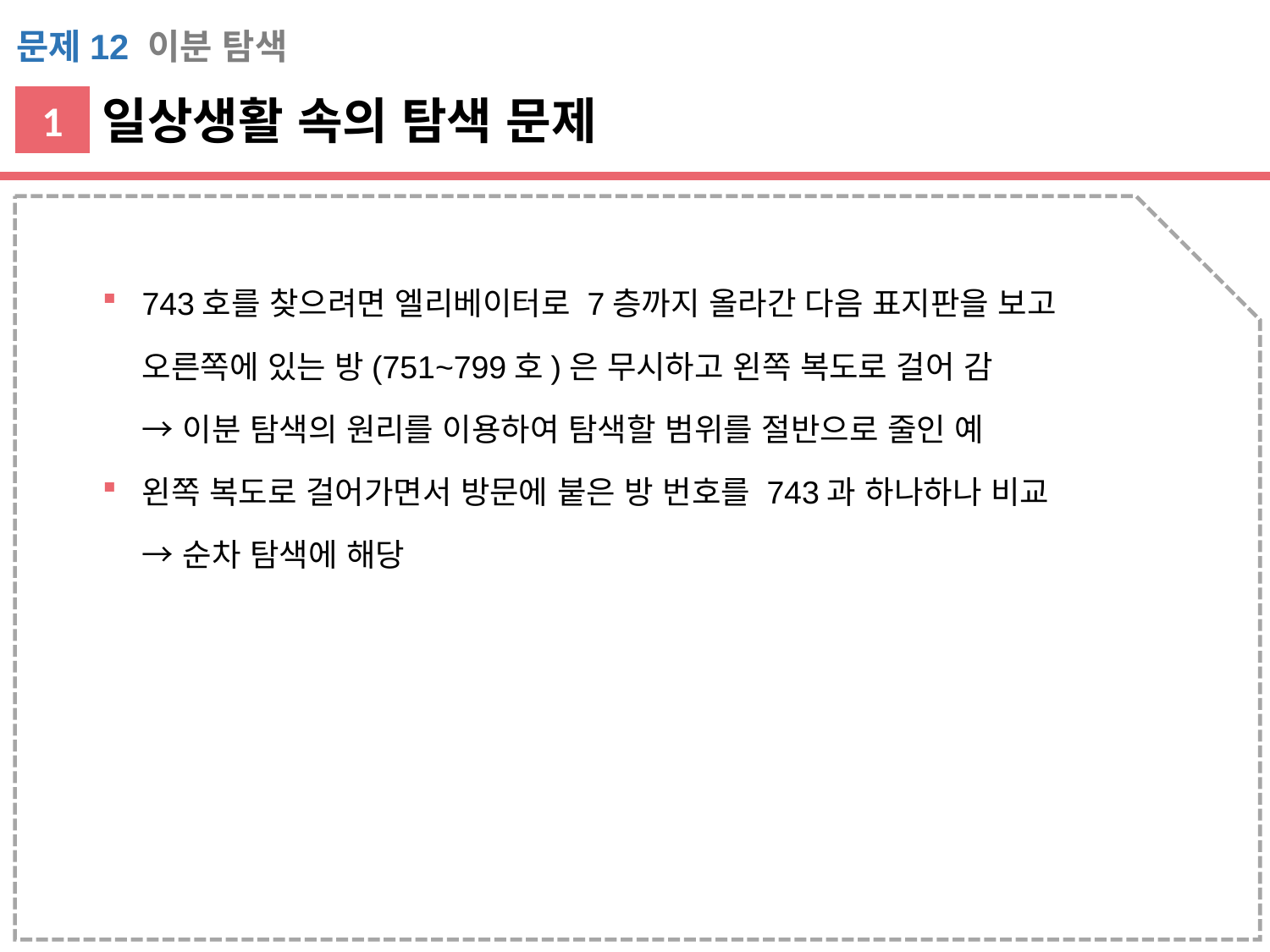

문제12 이분 탐색
일상생활 속의 탐색 문제
1

743호를 찾으려면 엘리베이터로 7층까지 올라간 다음 표지판을 보고
오른쪽에 있는 방(751~799호)은 무시하고 왼쪽 복도로 걸어 감
→ 이분 탐색의 원리를 이용하여 탐색할 범위를 절반으로 줄인 예
왼쪽 복도로 걸어가면서 방문에 붙은 방 번호를 743과 하나하나 비교
→ 순차 탐색에 해당